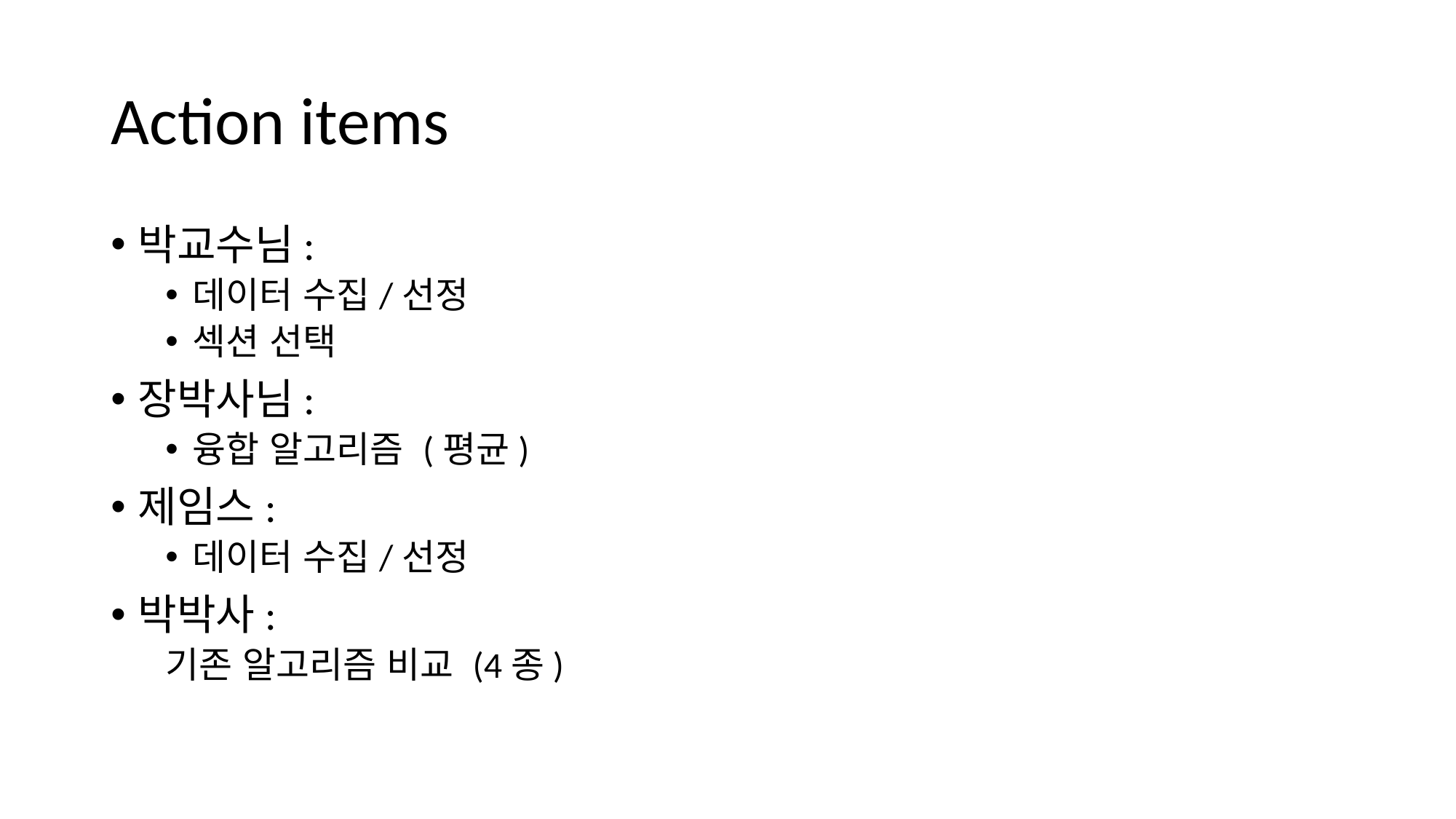

# Action items
박교수님:
데이터 수집/선정
섹션 선택
장박사님:
융합 알고리즘 (평균)
제임스:
데이터 수집/선정
박박사:
기존 알고리즘 비교 (4종)